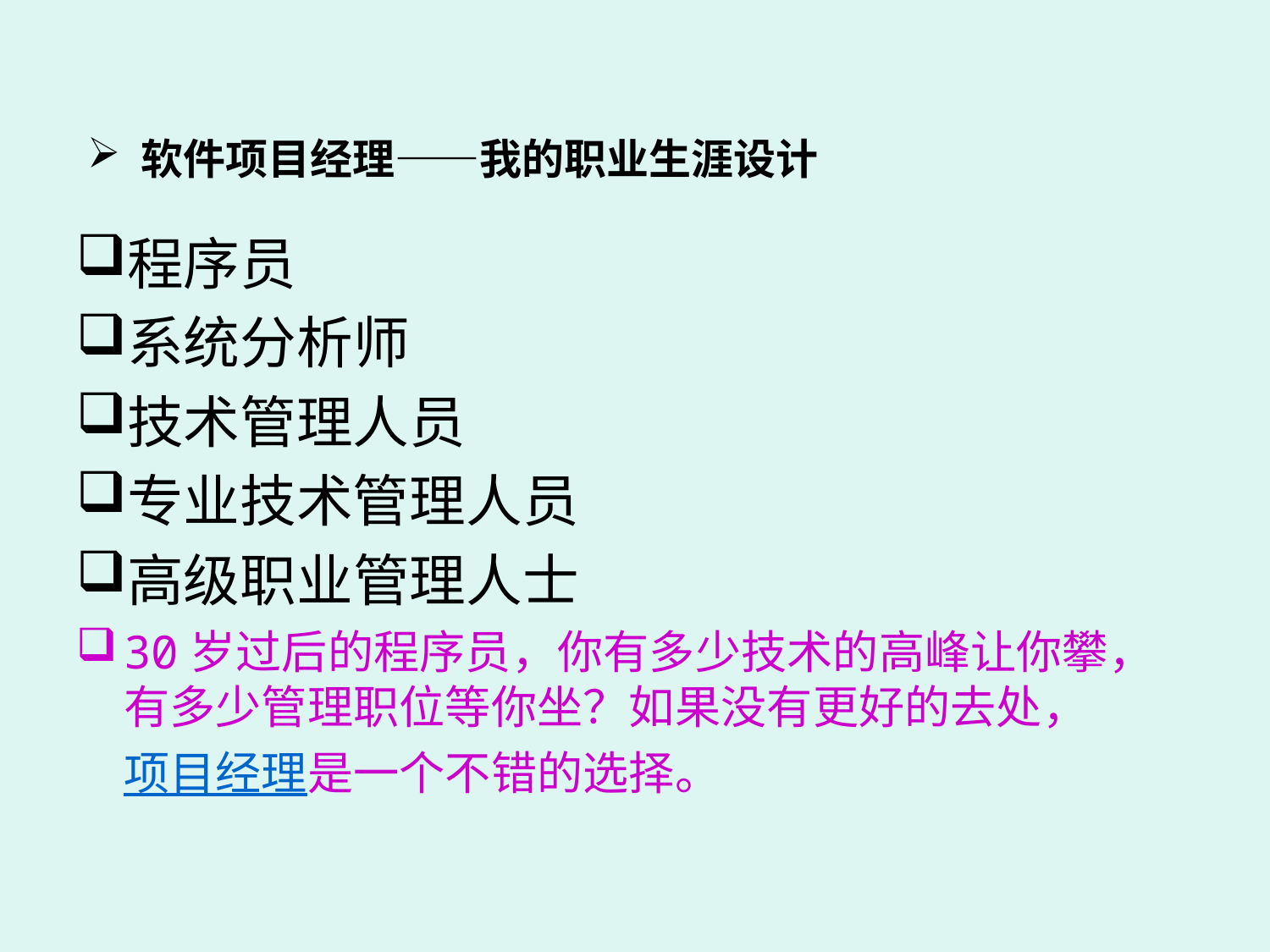

软件项目经理——我的职业生涯设计
程序员
系统分析师
技术管理人员
专业技术管理人员
高级职业管理人士
30岁过后的程序员，你有多少技术的高峰让你攀，有多少管理职位等你坐？如果没有更好的去处，项目经理是一个不错的选择。

32